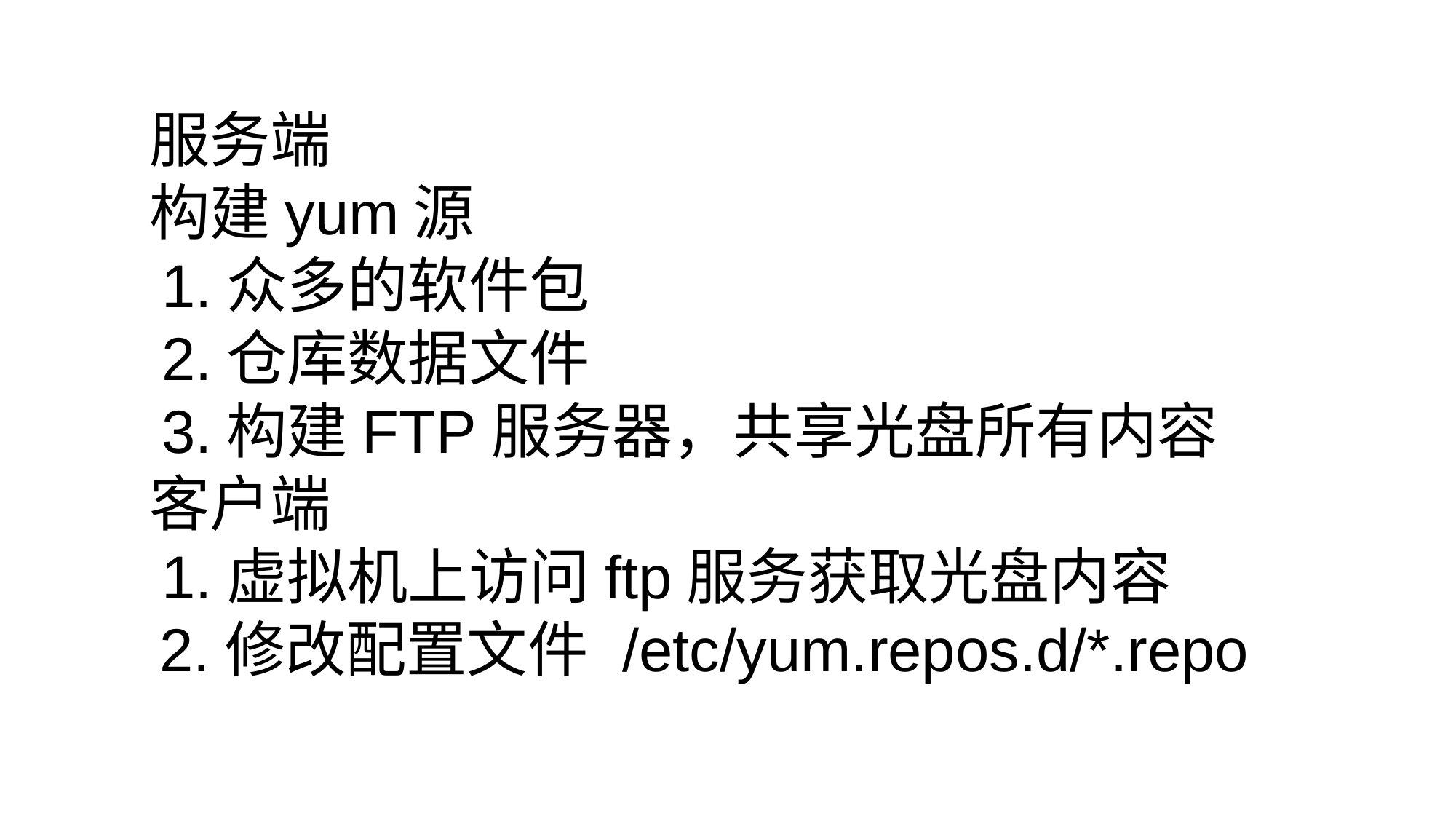

服务端
   构建yum源
     1.众多的软件包
     2.仓库数据文件
     3.构建FTP服务器，共享光盘所有内容
   客户端
     1.虚拟机上访问ftp服务获取光盘内容
2.修改配置文件 /etc/yum.repos.d/*.repo

[unsupported chart]